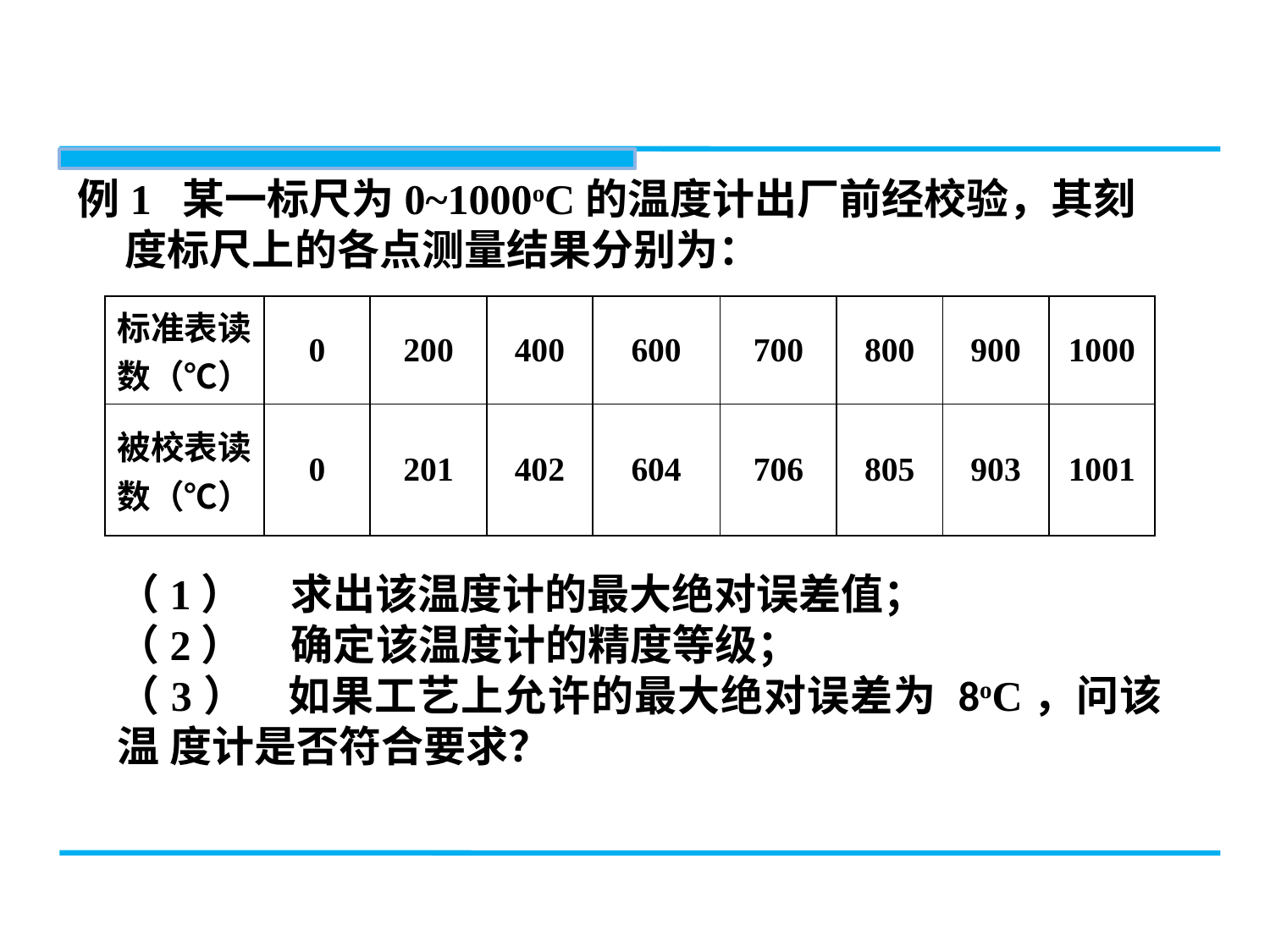

例1  某一标尺为0~1000oC的温度计出厂前经校验，其刻度标尺上的各点测量结果分别为：

| 标准表读数（℃） | 0 | 200 | 400 | 600 | 700 | 800 | 900 | 1000 |
| --- | --- | --- | --- | --- | --- | --- | --- | --- |
| 被校表读数（℃） | 0 | 201 | 402 | 604 | 706 | 805 | 903 | 1001 |
（1）     求出该温度计的最大绝对误差值；
（2）     确定该温度计的精度等级；
（3）    如果工艺上允许的最大绝对误差为 8oC，问该温 度计是否符合要求？